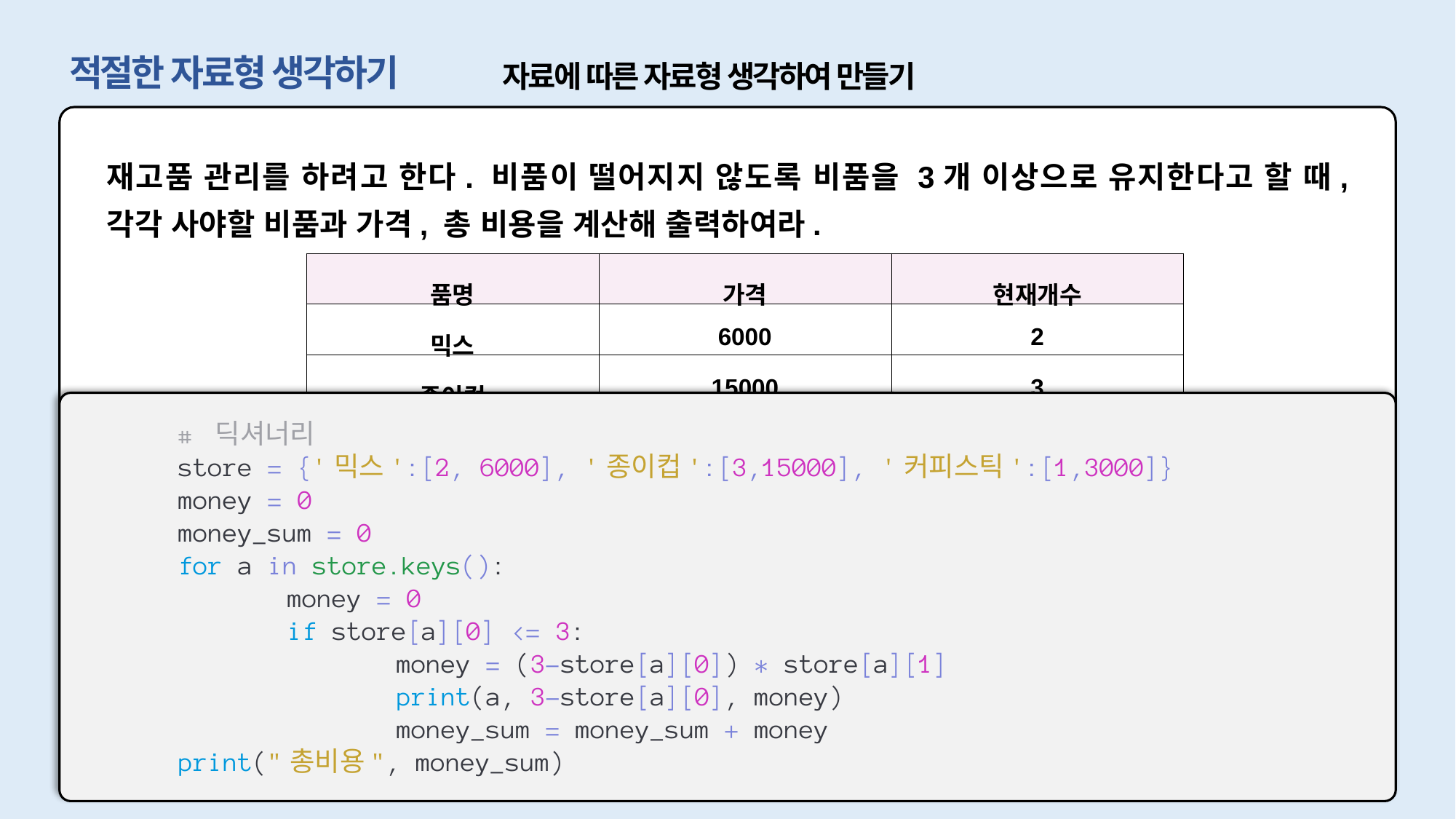

적절한 자료형 생각하기
자료에 따른 자료형 생각하여 만들기
재고품 관리를 하려고 한다. 비품이 떨어지지 않도록 비품을 3개 이상으로 유지한다고 할 때, 각각 사야할 비품과 가격, 총 비용을 계산해 출력하여라.

| 품명 | 가격 | 현재개수 |
| --- | --- | --- |
| 믹스 | 6000 | 2 |
| 종이컵 | 15000 | 3 |
| 커피스틱 | 3000 | 1 |

# 딕셔너리
store = {'믹스':[2, 6000], '종이컵':[3,15000], '커피스틱':[1,3000]}
money = 0
money_sum = 0
for a in store.keys():
	money = 0
	if store[a][0] <= 3:
		money = (3-store[a][0]) * store[a][1]
		print(a, 3-store[a][0], money)
		money_sum = money_sum + money
print("총비용", money_sum)